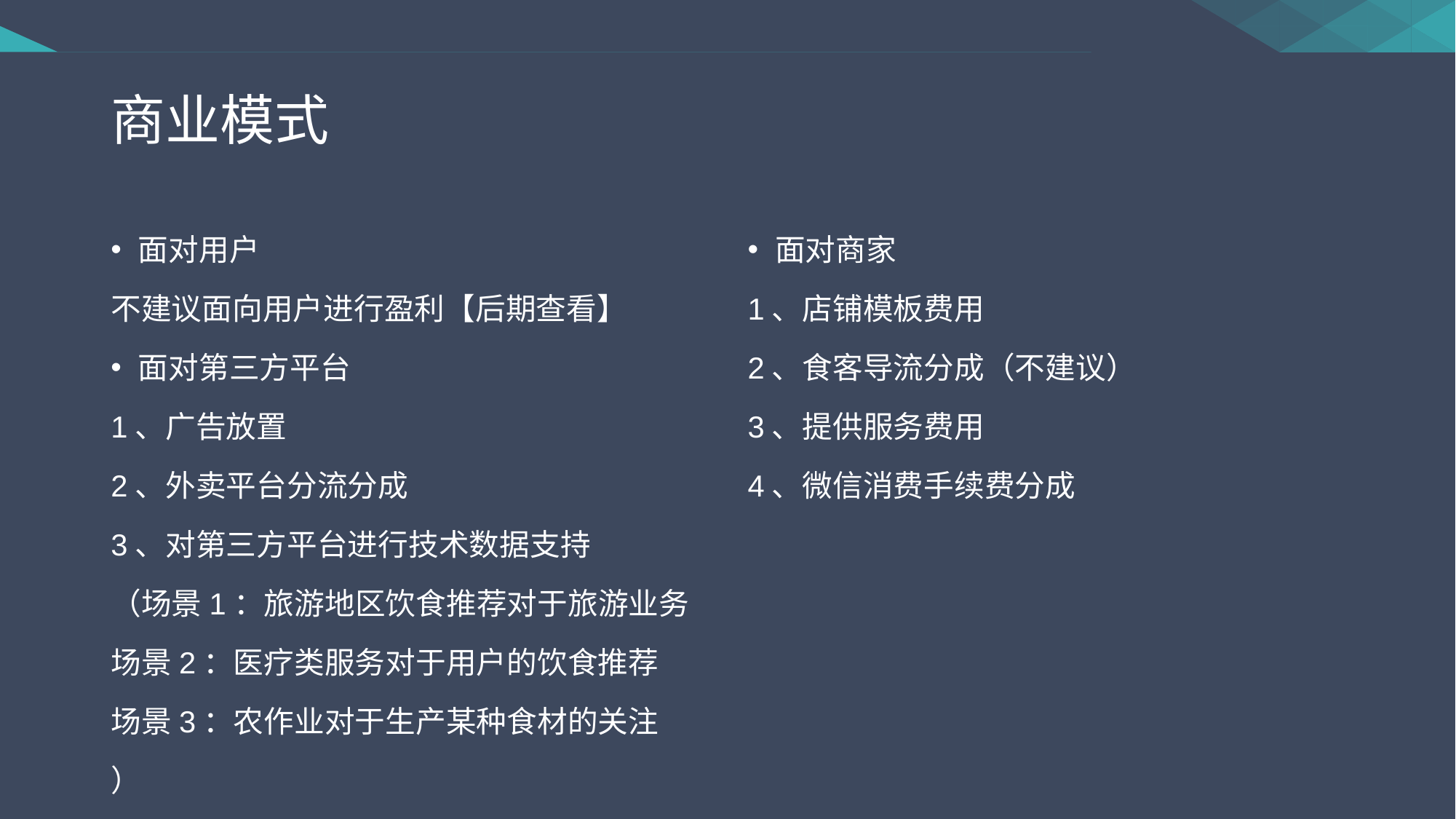

# 商业模式
面对用户
不建议面向用户进行盈利【后期查看】
面对商家
1、店铺模板费用
2、食客导流分成（不建议）
3、提供服务费用
4、微信消费手续费分成
面对第三方平台
1、广告放置
2、外卖平台分流分成
3、对第三方平台进行技术数据支持
（场景1：旅游地区饮食推荐对于旅游业务
场景2：医疗类服务对于用户的饮食推荐
场景3：农作业对于生产某种食材的关注
）